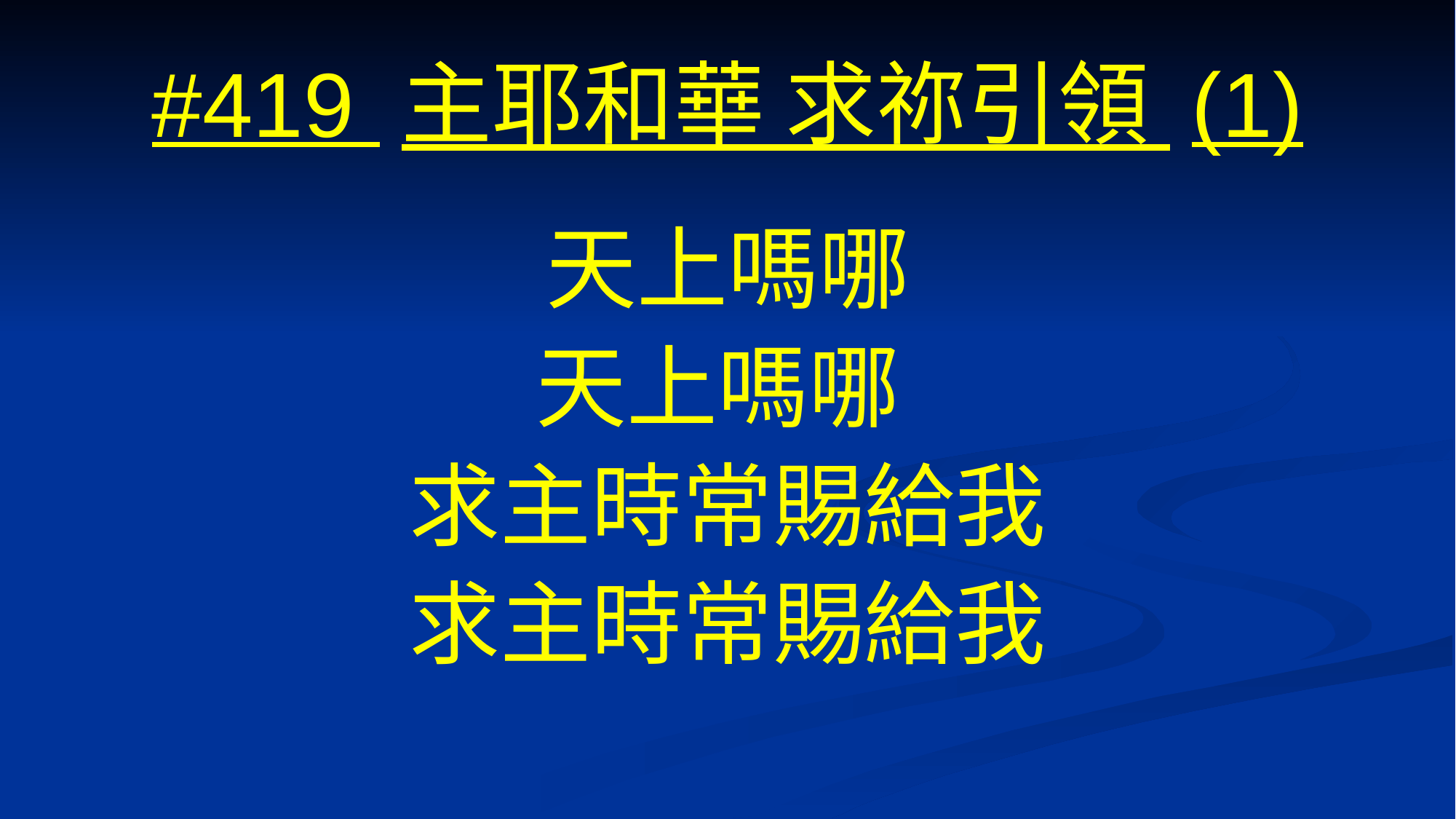

# #419 主耶和華 求祢引領 (1)
天上嗎哪
天上嗎哪
求主時常賜給我
求主時常賜給我